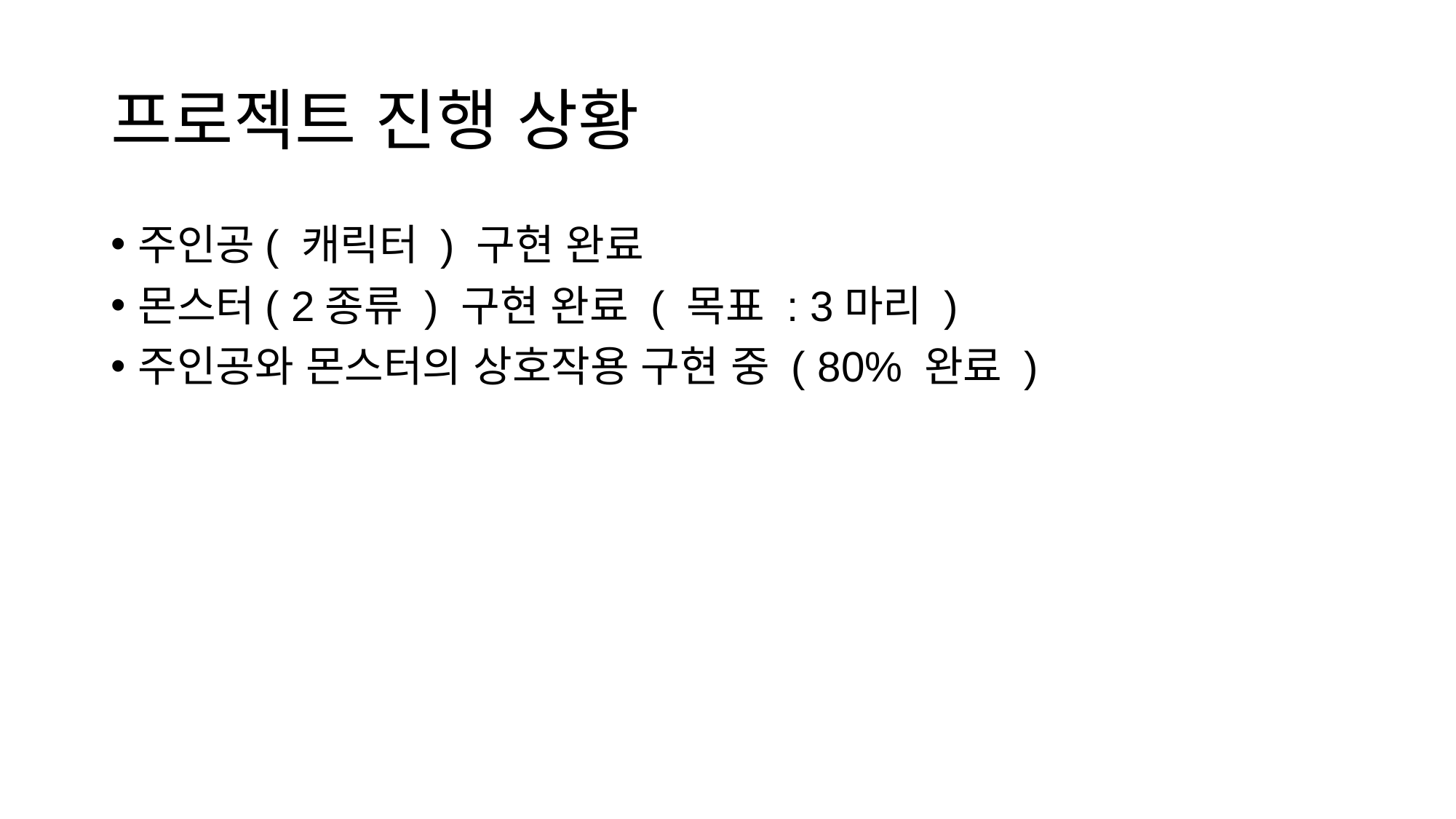

# 프로젝트 진행 상황
주인공( 캐릭터 ) 구현 완료
몬스터( 2종류 ) 구현 완료 ( 목표 : 3마리 )
주인공와 몬스터의 상호작용 구현 중 ( 80% 완료 )